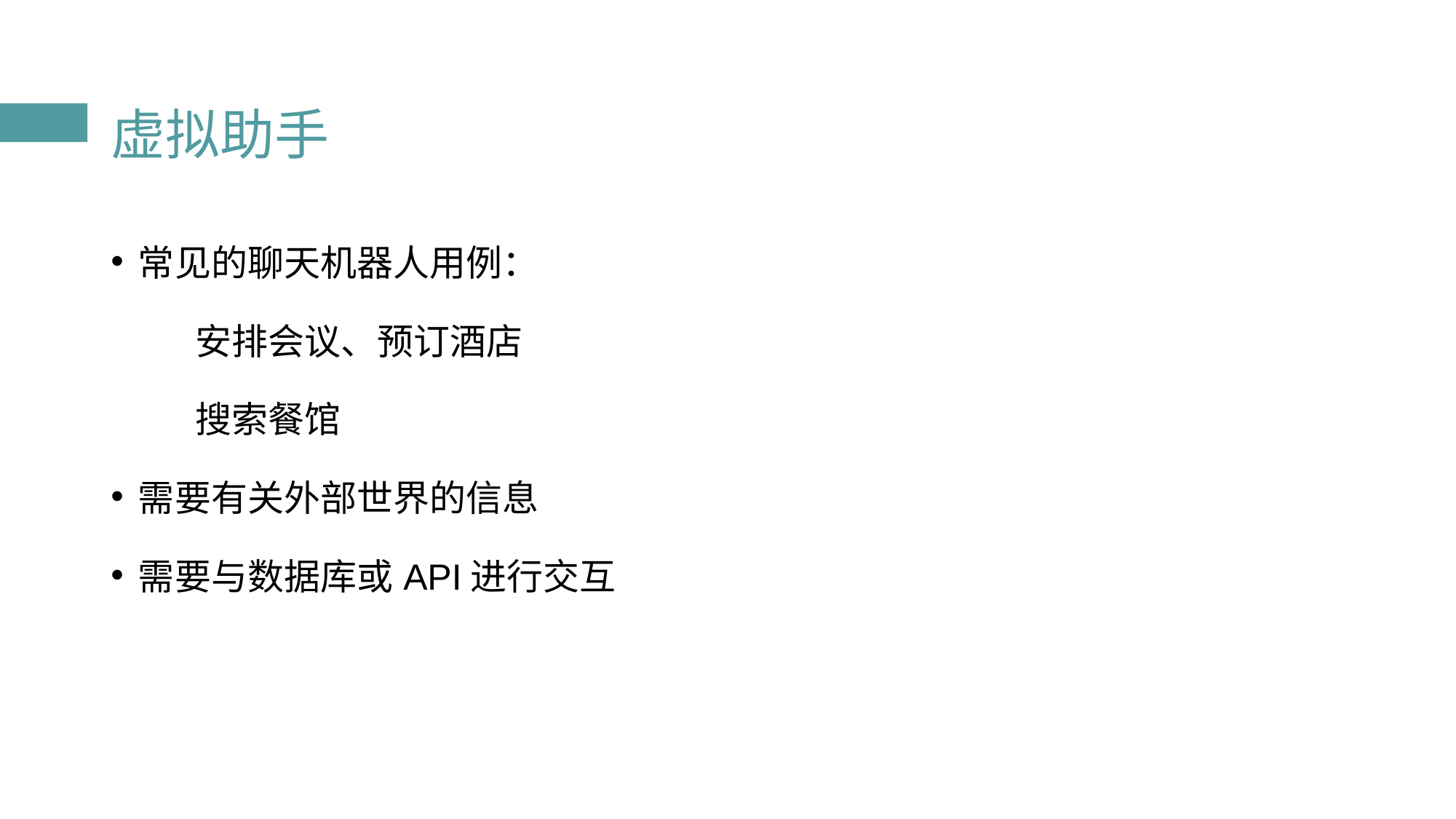

# 虚拟助手
常见的聊天机器人用例：
         安排会议、预订酒店
         搜索餐馆
需要有关外部世界的信息
需要与数据库或API进行交互